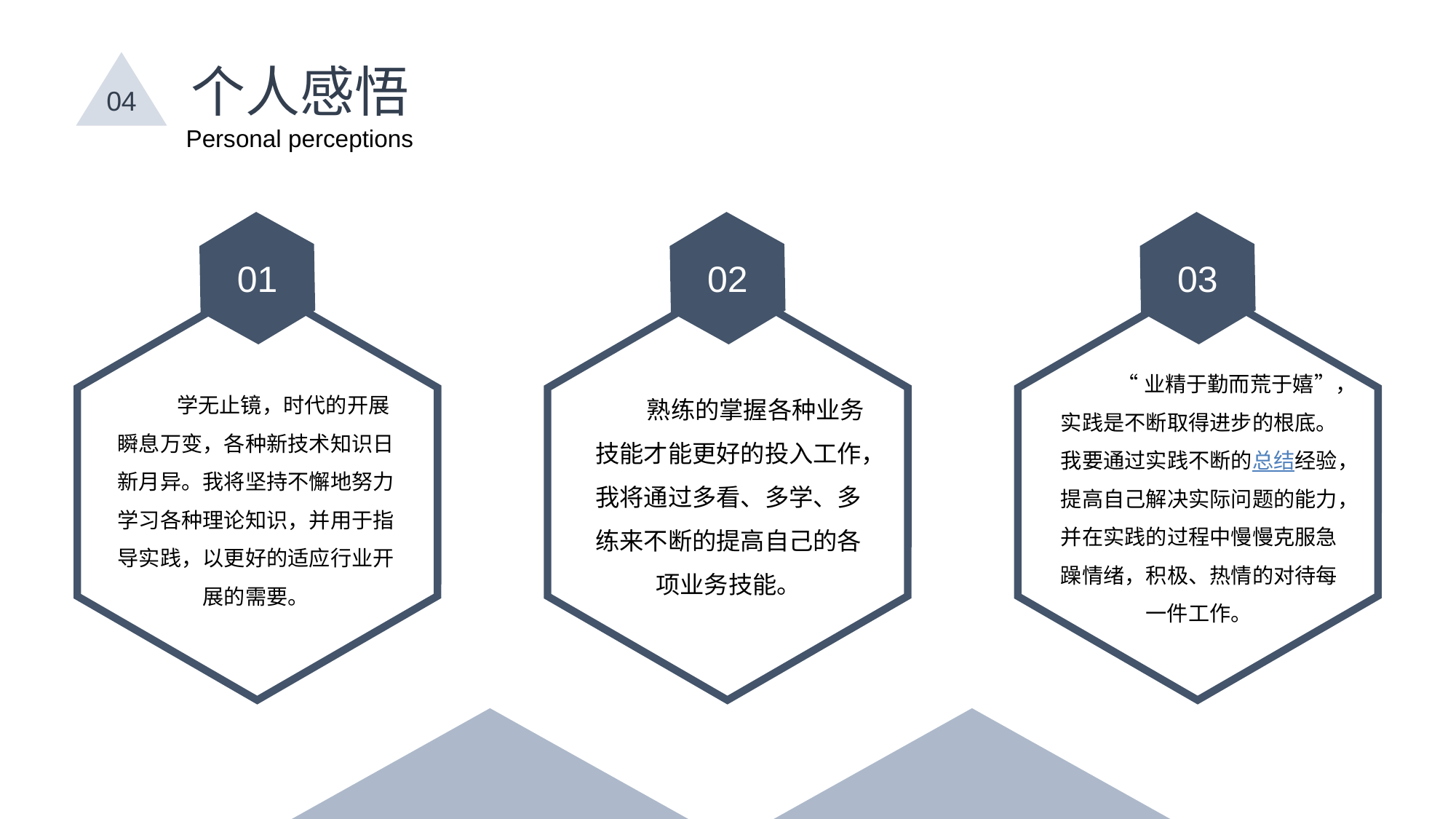

个人感悟
Personal perceptions
04

01

02

03

学无止镜，时代的开展瞬息万变，各种新技术知识日新月异。我将坚持不懈地努力学习各种理论知识，并用于指导实践，以更好的适应行业开展的需要。

“业精于勤而荒于嬉”，实践是不断取得进步的根底。我要通过实践不断的总结经验，提高自己解决实际问题的能力，并在实践的过程中慢慢克服急躁情绪，积极、热情的对待每一件工作。
熟练的掌握各种业务技能才能更好的投入工作，我将通过多看、多学、多练来不断的提高自己的各项业务技能。